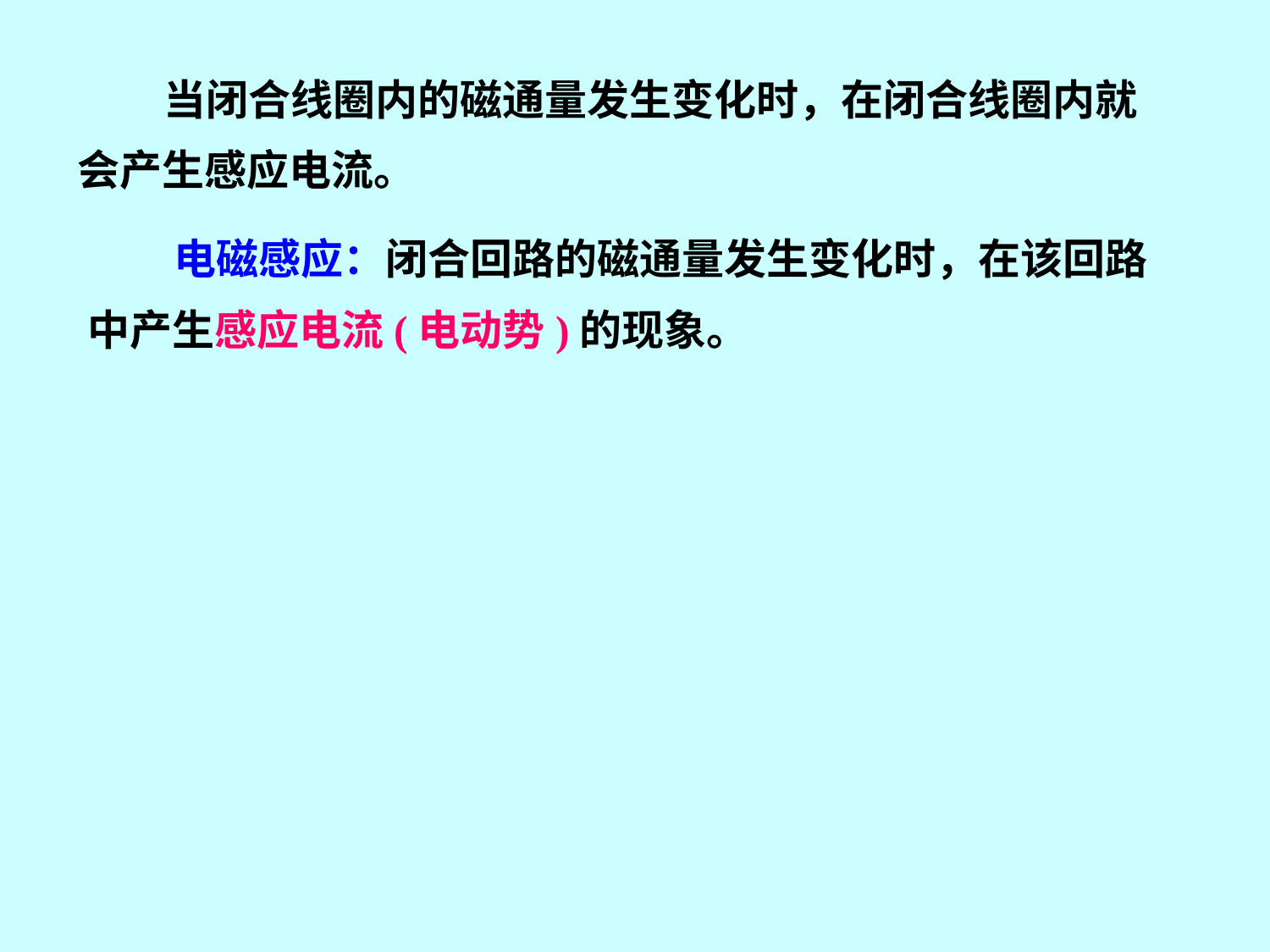

当闭合线圈内的磁通量发生变化时，在闭合线圈内就会产生感应电流。
        电磁感应：闭合回路的磁通量发生变化时，在该回路中产生感应电流(电动势)的现象。
2